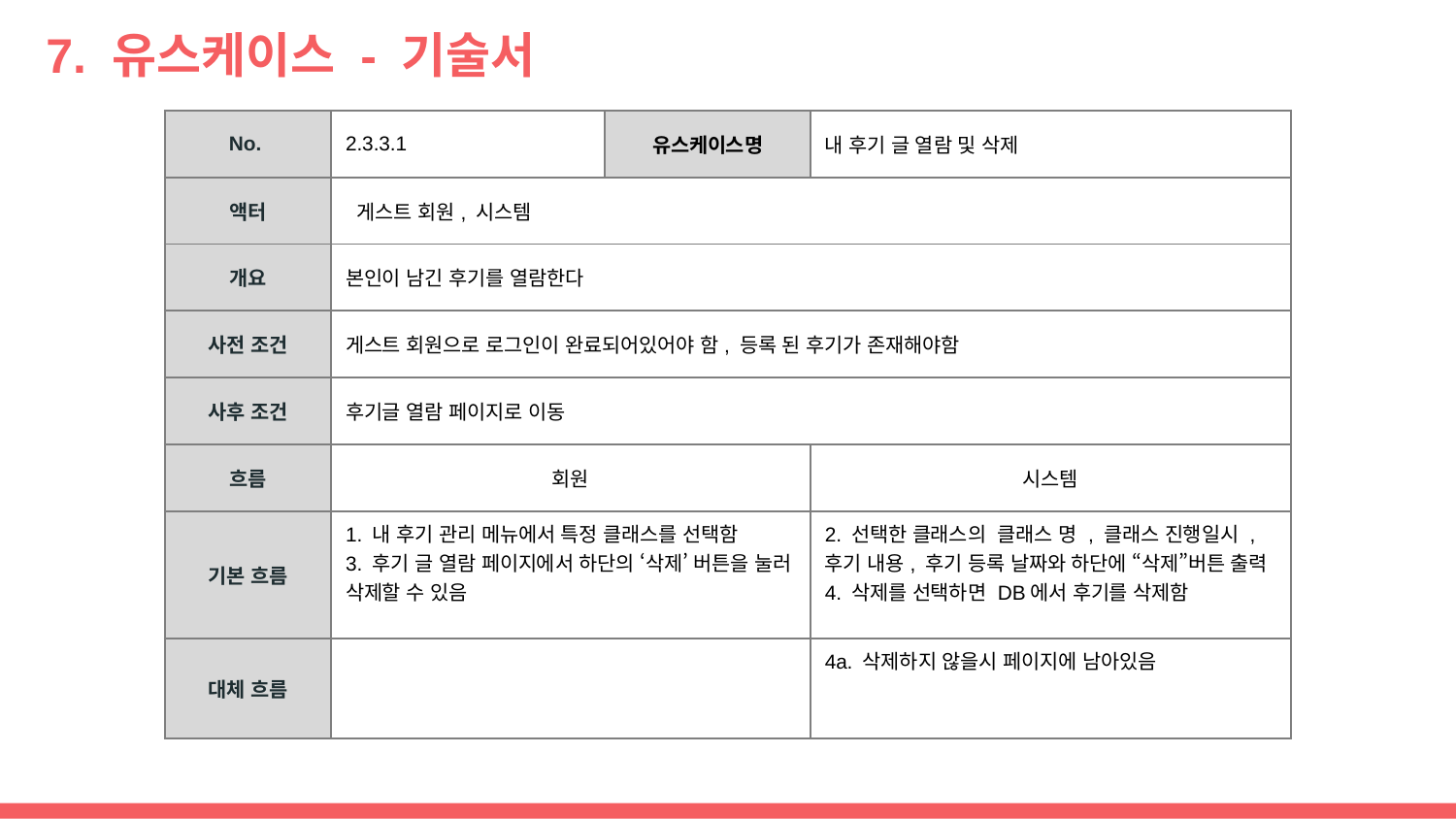

# 7. 유스케이스 - 기술서
| No. | 2.3.3.1 | 유스케이스명 | 내 후기 글 열람 및 삭제 |
| --- | --- | --- | --- |
| 액터 | 게스트 회원, 시스템 |  |  |
| 개요 | 본인이 남긴 후기를 열람한다 |  |  |
| 사전 조건 | 게스트 회원으로 로그인이 완료되어있어야 함, 등록 된 후기가 존재해야함 |  |  |
| 사후 조건 | 후기글 열람 페이지로 이동 |  |  |
| 흐름 | 회원 |  | 시스템 |
| 기본 흐름 | 1. 내 후기 관리 메뉴에서 특정 클래스를 선택함 3. 후기 글 열람 페이지에서 하단의 ‘삭제’ 버튼을 눌러 삭제할 수 있음 |  | 2. 선택한 클래스의 클래스 명 , 클래스 진행일시 , 후기 내용, 후기 등록 날짜와 하단에 “삭제”버튼 출력 4. 삭제를 선택하면 DB에서 후기를 삭제함 |
| 대체 흐름 |  |  | 4a. 삭제하지 않을시 페이지에 남아있음 |